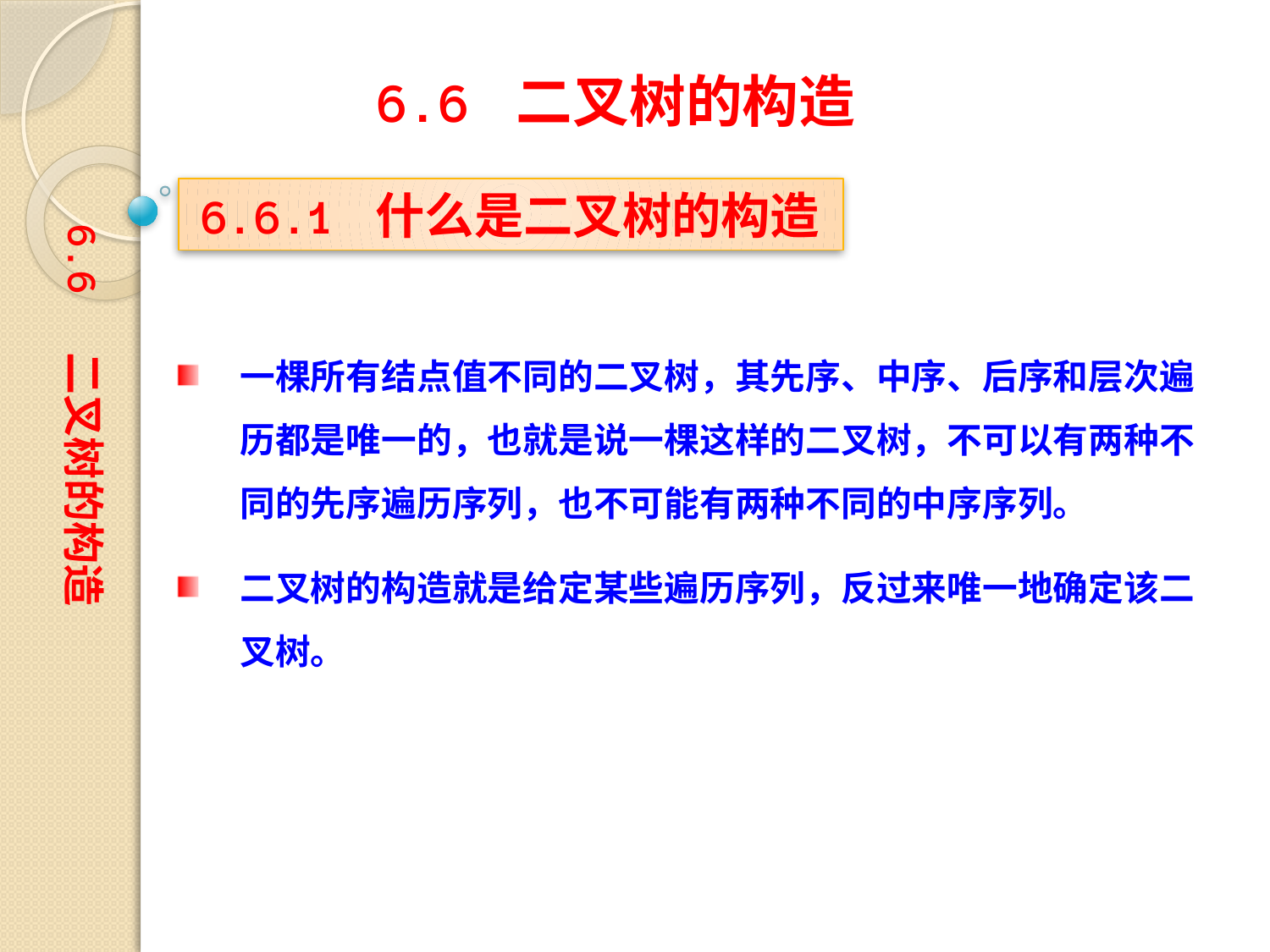

6.6 二叉树的构造
6.6.1 什么是二叉树的构造
6.6  二叉树的构造
一棵所有结点值不同的二叉树，其先序、中序、后序和层次遍历都是唯一的，也就是说一棵这样的二叉树，不可以有两种不同的先序遍历序列，也不可能有两种不同的中序序列。
二叉树的构造就是给定某些遍历序列，反过来唯一地确定该二叉树。